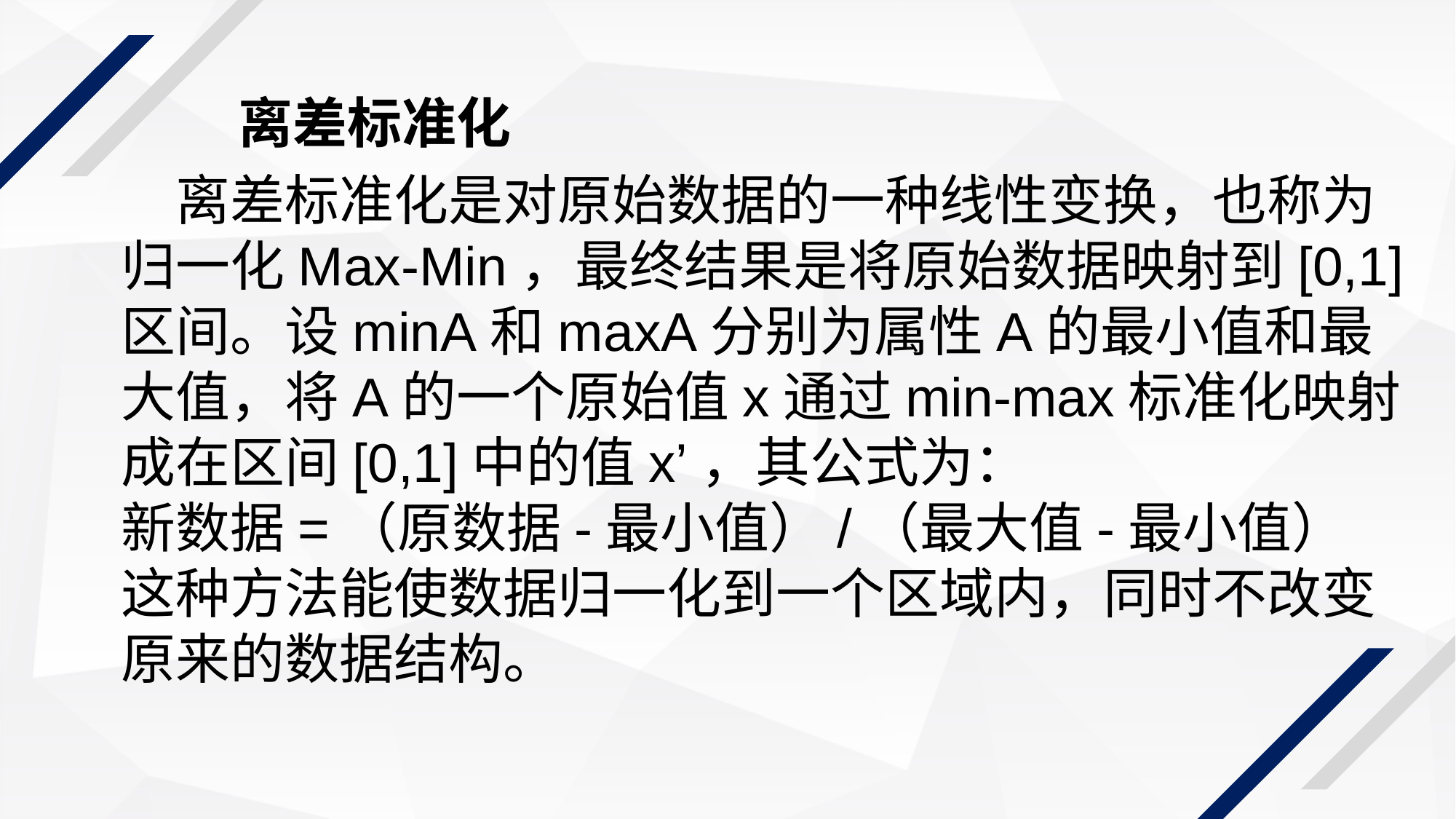

离差标准化
离差标准化是对原始数据的一种线性变换，也称为归一化Max-Min，最终结果是将原始数据映射到[0,1]区间。设minA和maxA分别为属性A的最小值和最大值，将A的一个原始值x通过min-max标准化映射成在区间[0,1]中的值x’，其公式为：
新数据=（原数据-最小值）/（最大值-最小值）
这种方法能使数据归一化到一个区域内，同时不改变原来的数据结构。